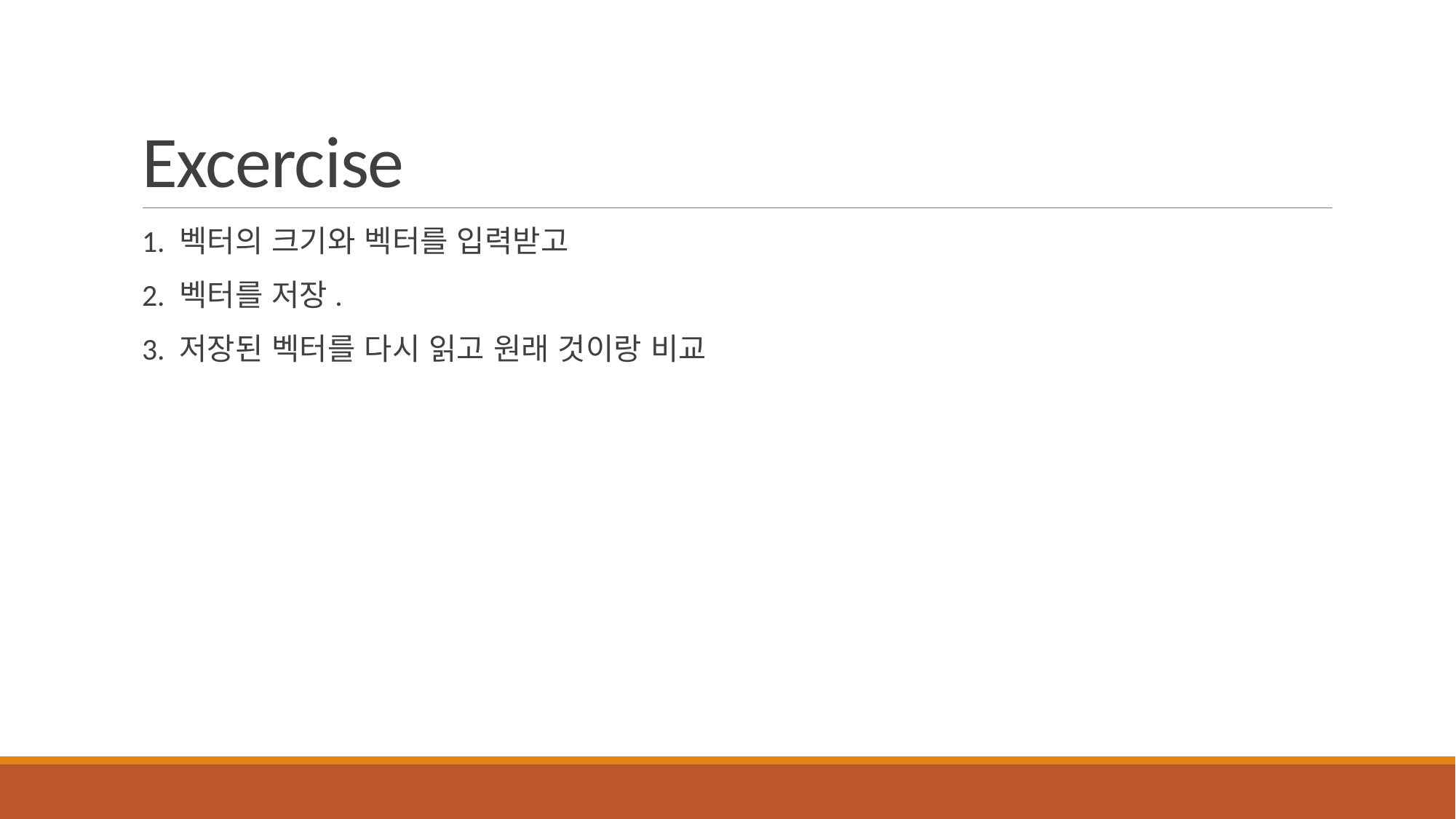

# Excercise
1. 벡터의 크기와 벡터를 입력받고
2. 벡터를 저장.
3. 저장된 벡터를 다시 읽고 원래 것이랑 비교